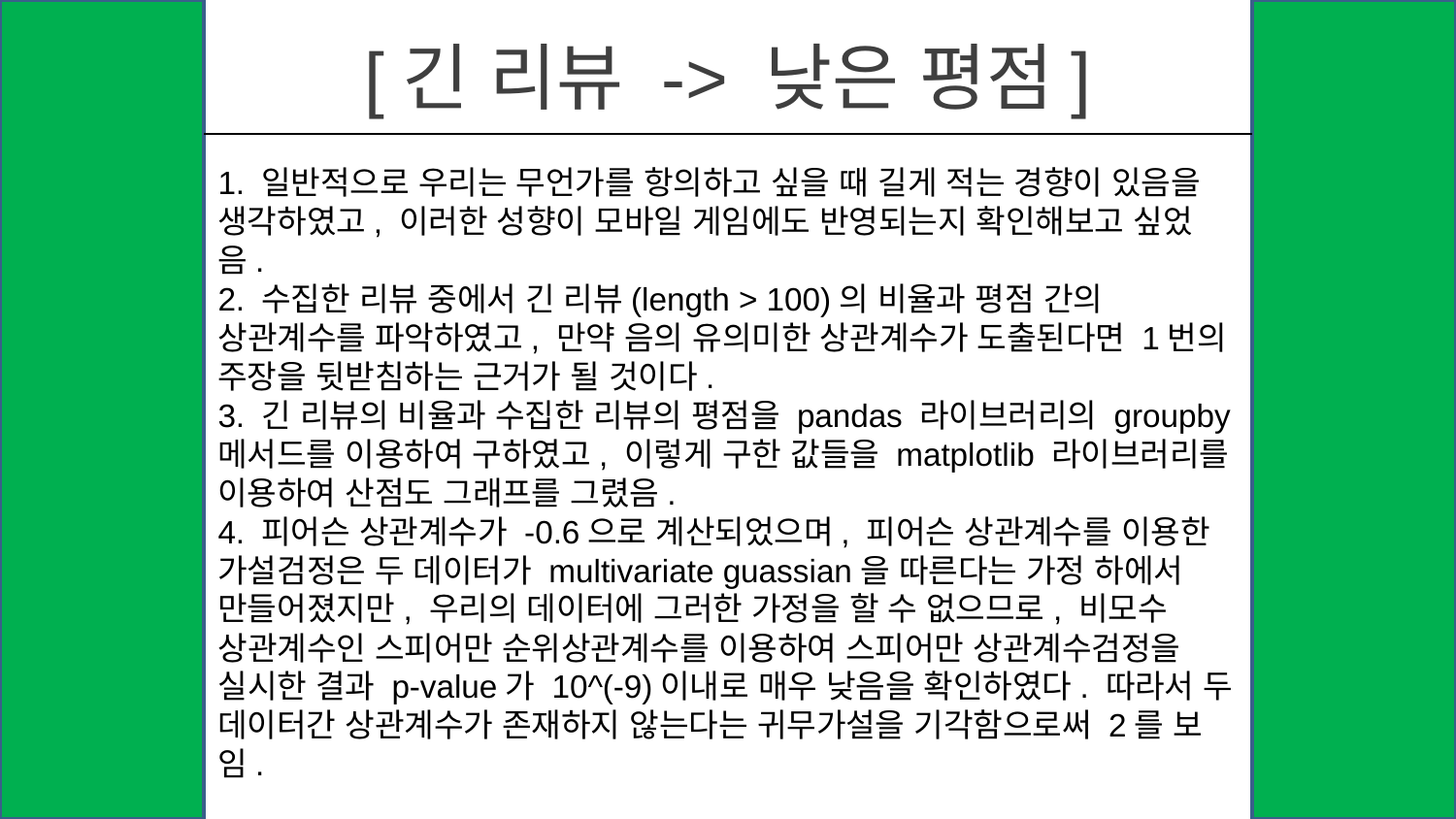

# [긴 리뷰 -> 낮은 평점]
1. 일반적으로 우리는 무언가를 항의하고 싶을 때 길게 적는 경향이 있음을 생각하였고, 이러한 성향이 모바일 게임에도 반영되는지 확인해보고 싶었음.
2. 수집한 리뷰 중에서 긴 리뷰(length > 100)의 비율과 평점 간의 상관계수를 파악하였고, 만약 음의 유의미한 상관계수가 도출된다면 1번의 주장을 뒷받침하는 근거가 될 것이다.
3. 긴 리뷰의 비율과 수집한 리뷰의 평점을 pandas 라이브러리의 groupby 메서드를 이용하여 구하였고, 이렇게 구한 값들을 matplotlib 라이브러리를 이용하여 산점도 그래프를 그렸음.
4. 피어슨 상관계수가 -0.6으로 계산되었으며, 피어슨 상관계수를 이용한 가설검정은 두 데이터가 multivariate guassian을 따른다는 가정 하에서 만들어졌지만, 우리의 데이터에 그러한 가정을 할 수 없으므로, 비모수 상관계수인 스피어만 순위상관계수를 이용하여 스피어만 상관계수검정을 실시한 결과 p-value가 10^(-9)이내로 매우 낮음을 확인하였다. 따라서 두 데이터간 상관계수가 존재하지 않는다는 귀무가설을 기각함으로써 2를 보임.